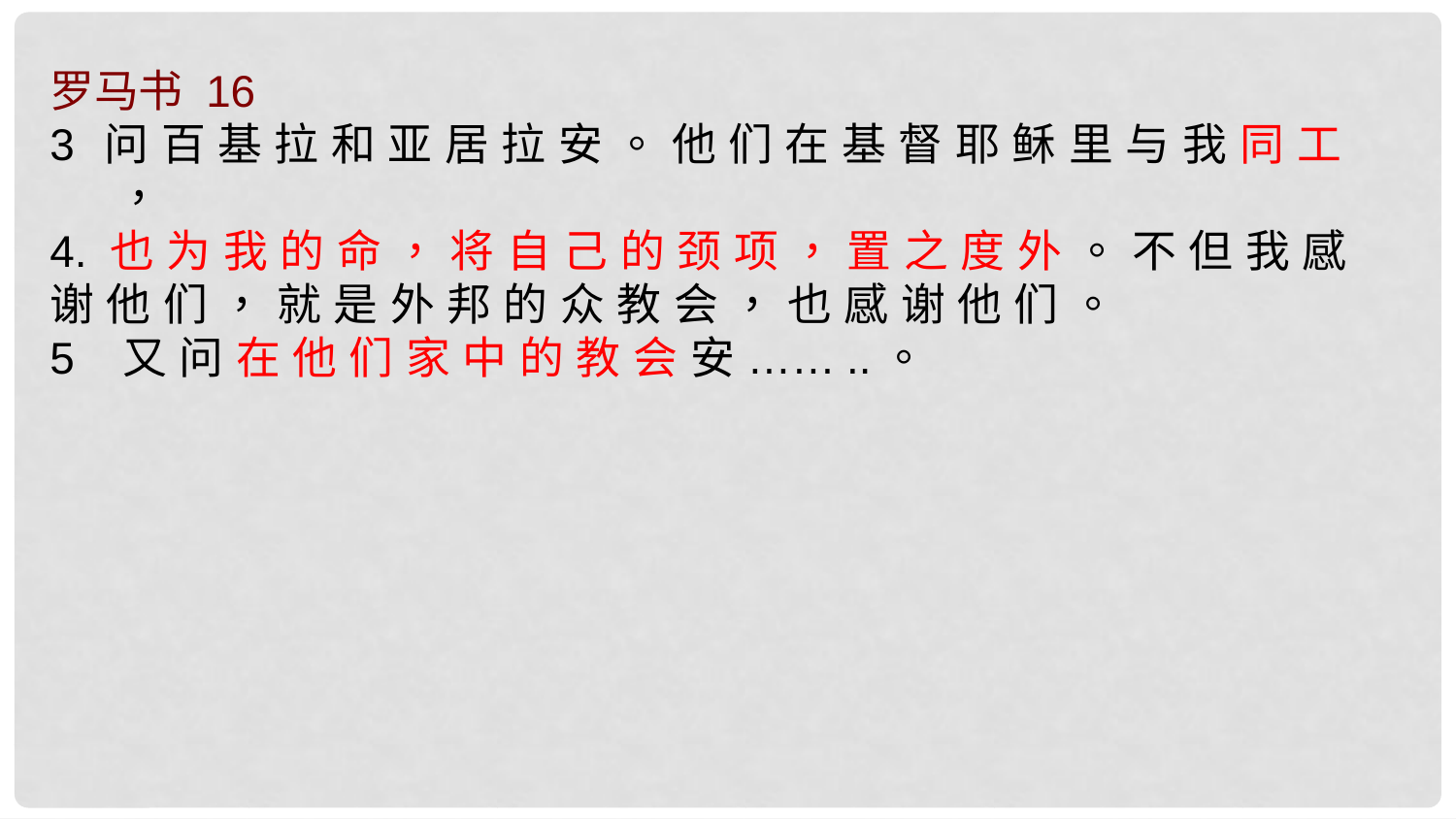

罗马书 16
问 百 基 拉 和 亚 居 拉 安 。 他 们 在 基 督 耶 稣 里 与 我 同 工 ，
4. 也 为 我 的 命 ， 将 自 己 的 颈 项 ， 置 之 度 外 。 不 但 我 感 谢 他 们 ， 就 是 外 邦 的 众 教 会 ， 也 感 谢 他 们 。
5   又 问 在 他 们 家 中 的 教 会 安 ……..。